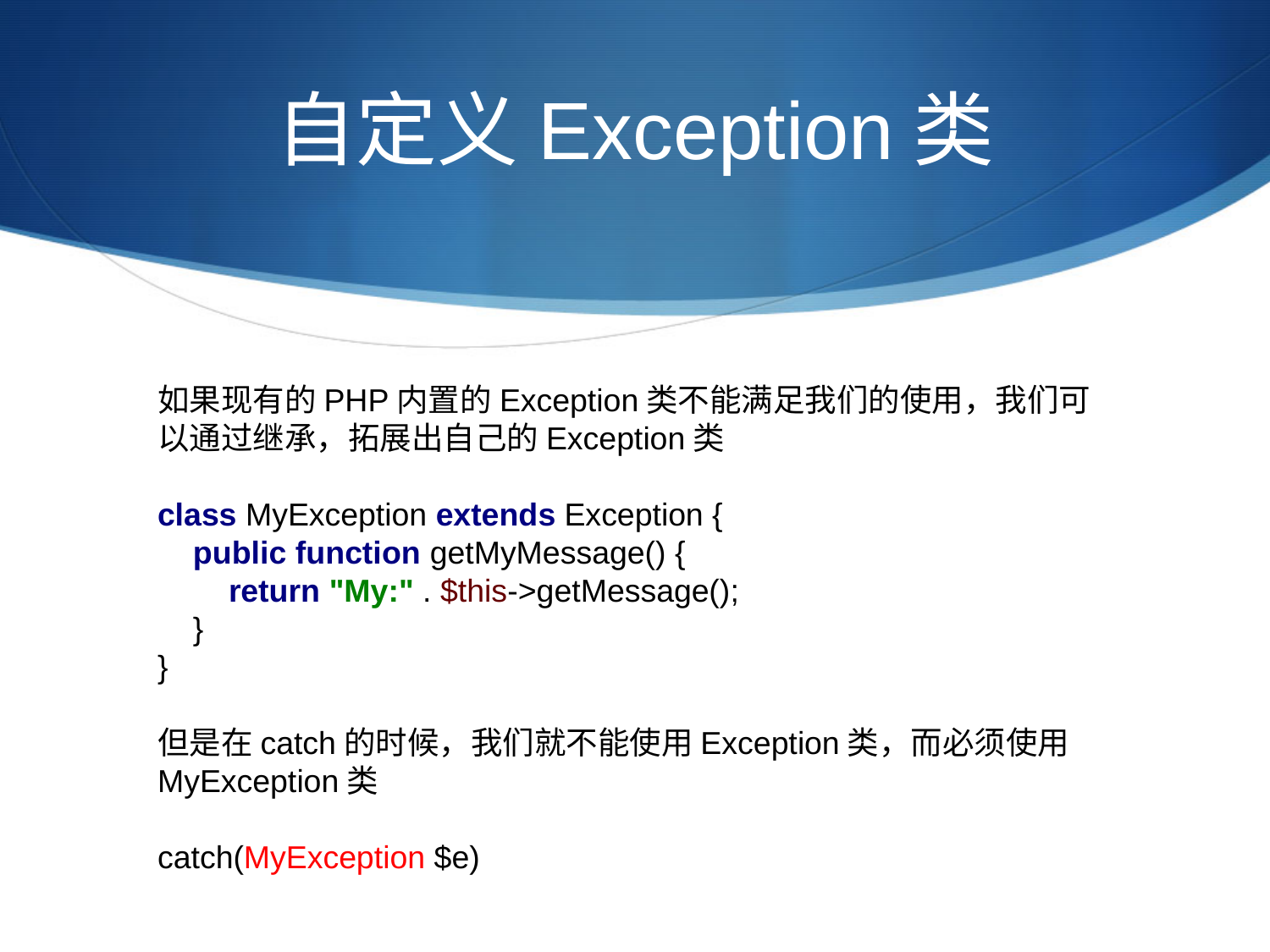

# 自定义Exception类
如果现有的PHP内置的Exception类不能满足我们的使用，我们可以通过继承，拓展出自己的Exception类

class MyException extends Exception {
    public function getMyMessage() {
        return "My:" . $this->getMessage();
    }
}

但是在catch的时候，我们就不能使用Exception类，而必须使用MyException类

catch(MyException $e)